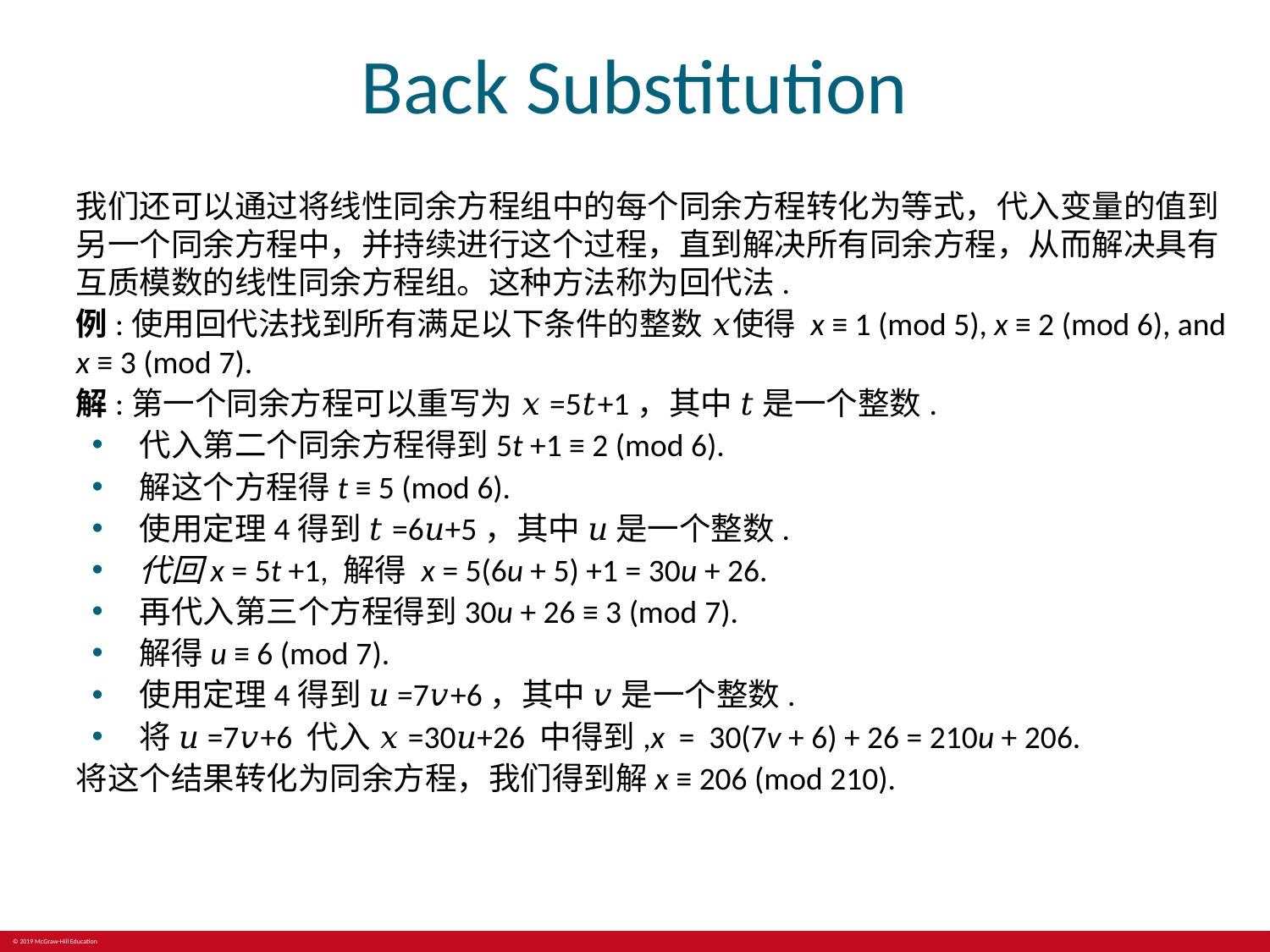

# Back Substitution
我们还可以通过将线性同余方程组中的每个同余方程转化为等式，代入变量的值到另一个同余方程中，并持续进行这个过程，直到解决所有同余方程，从而解决具有互质模数的线性同余方程组。这种方法称为回代法.
例:使用回代法找到所有满足以下条件的整数 𝑥使得 x ≡ 1 (mod 5), x ≡ 2 (mod 6), and x ≡ 3 (mod 7).
解:第一个同余方程可以重写为 𝑥=5𝑡+1，其中 𝑡 是一个整数.
代入第二个同余方程得到5t +1 ≡ 2 (mod 6).
解这个方程得t ≡ 5 (mod 6).
使用定理4得到 𝑡=6𝑢+5，其中 𝑢 是一个整数.
代回x = 5t +1, 解得 x = 5(6u + 5) +1 = 30u + 26.
再代入第三个方程得到30u + 26 ≡ 3 (mod 7).
解得u ≡ 6 (mod 7).
使用定理4得到 𝑢=7𝑣+6，其中 𝑣 是一个整数.
将 𝑢=7𝑣+6 代入 𝑥=30𝑢+26 中得到,x  =  30(7v + 6) + 26 = 210u + 206.
将这个结果转化为同余方程，我们得到解x ≡ 206 (mod 210).